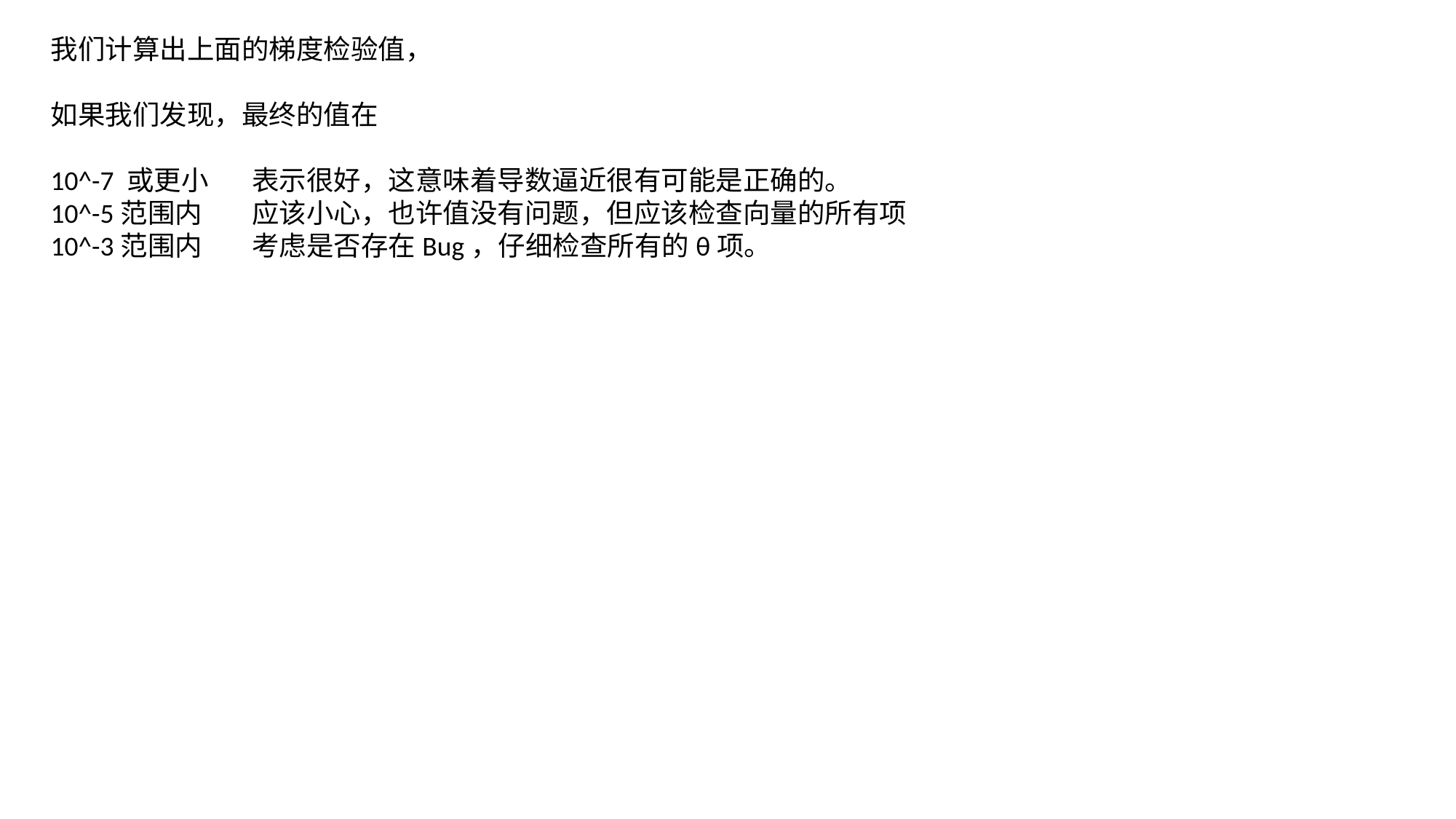

我们计算出上面的梯度检验值，

如果我们发现，最终的值在

10^-7 或更小       表示很好，这意味着导数逼近很有可能是正确的。
10^-5范围内        应该小心，也许值没有问题，但应该检查向量的所有项
10^-3范围内        考虑是否存在Bug，仔细检查所有的θ项。